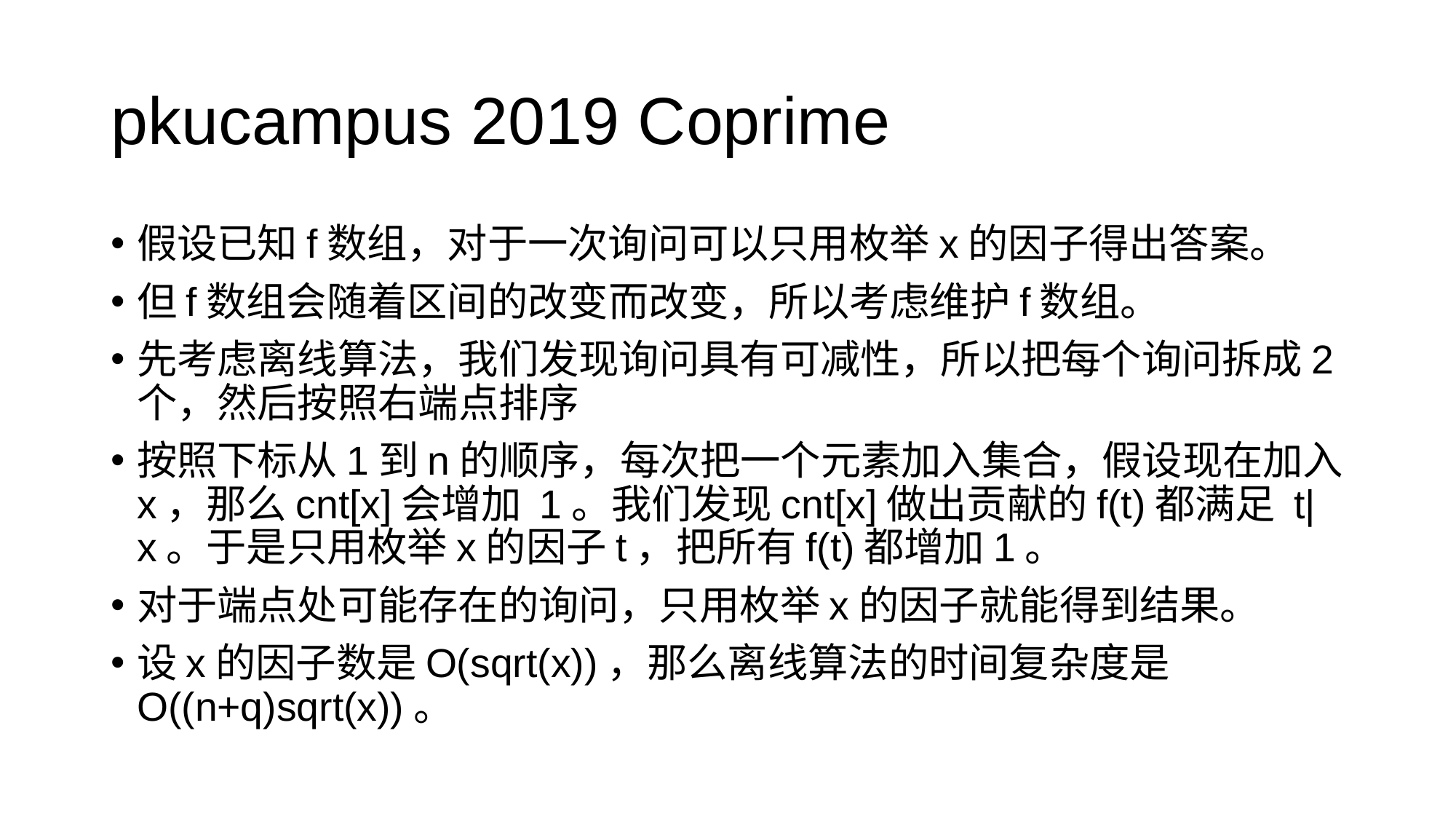

# pkucampus 2019 Coprime
假设已知f数组，对于一次询问可以只用枚举x的因子得出答案。
但f数组会随着区间的改变而改变，所以考虑维护f数组。
先考虑离线算法，我们发现询问具有可减性，所以把每个询问拆成2个，然后按照右端点排序
按照下标从1到n的顺序，每次把一个元素加入集合，假设现在加入x，那么cnt[x]会增加 1。我们发现cnt[x]做出贡献的f(t)都满足 t|x。于是只用枚举x的因子t，把所有f(t)都增加1。
对于端点处可能存在的询问，只用枚举x的因子就能得到结果。
设x的因子数是O(sqrt(x))，那么离线算法的时间复杂度是O((n+q)sqrt(x))。